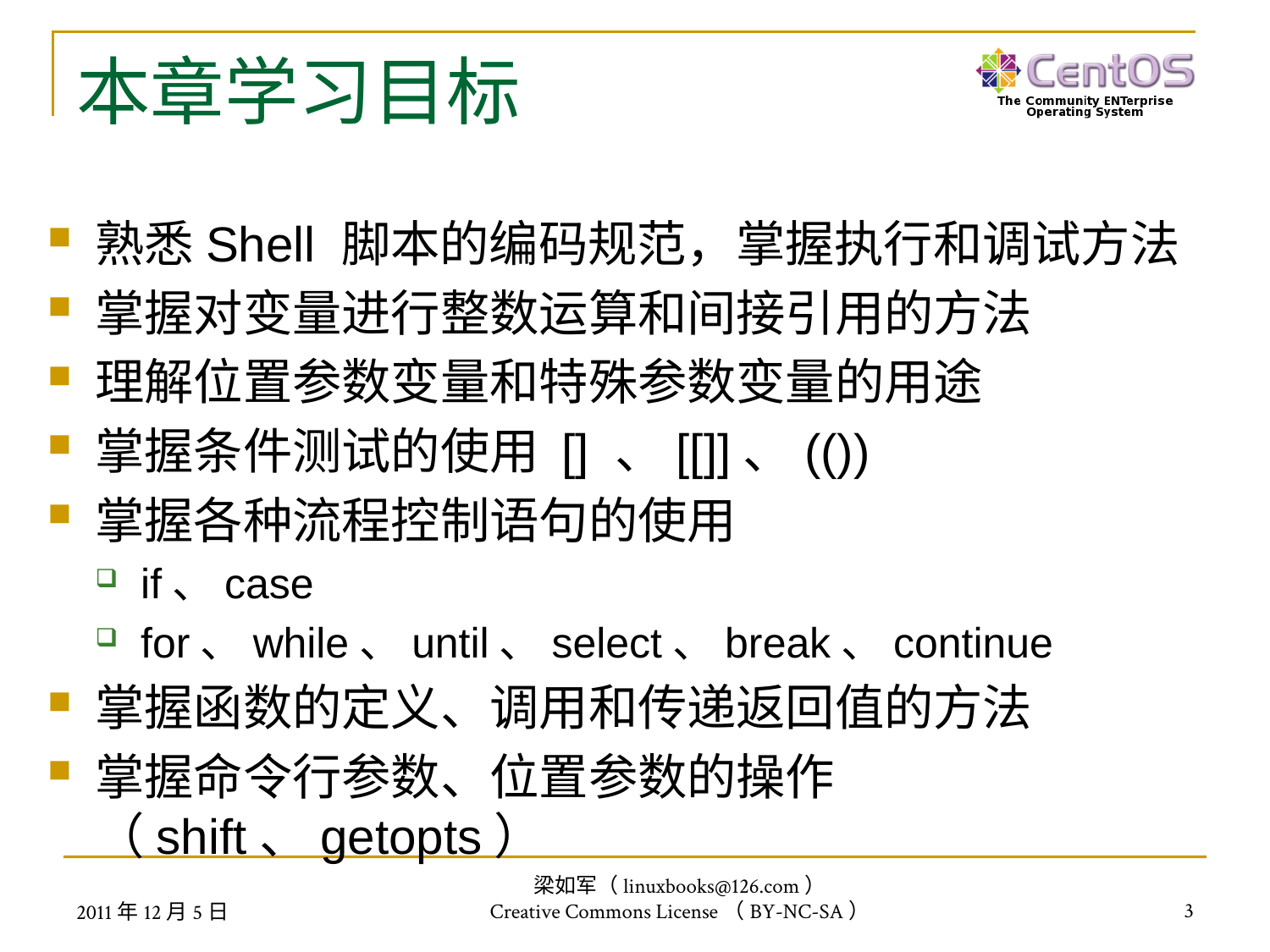

# 本章学习目标
熟悉Shell 脚本的编码规范，掌握执行和调试方法
掌握对变量进行整数运算和间接引用的方法
理解位置参数变量和特殊参数变量的用途
掌握条件测试的使用 [] 、[[]]、(())
掌握各种流程控制语句的使用
if、case
for、while、until、select、break、continue
掌握函数的定义、调用和传递返回值的方法
掌握命令行参数、位置参数的操作（shift、getopts）
梁如军（linuxbooks@126.com）
Creative Commons License（BY-NC-SA）
2011年12月5日
3